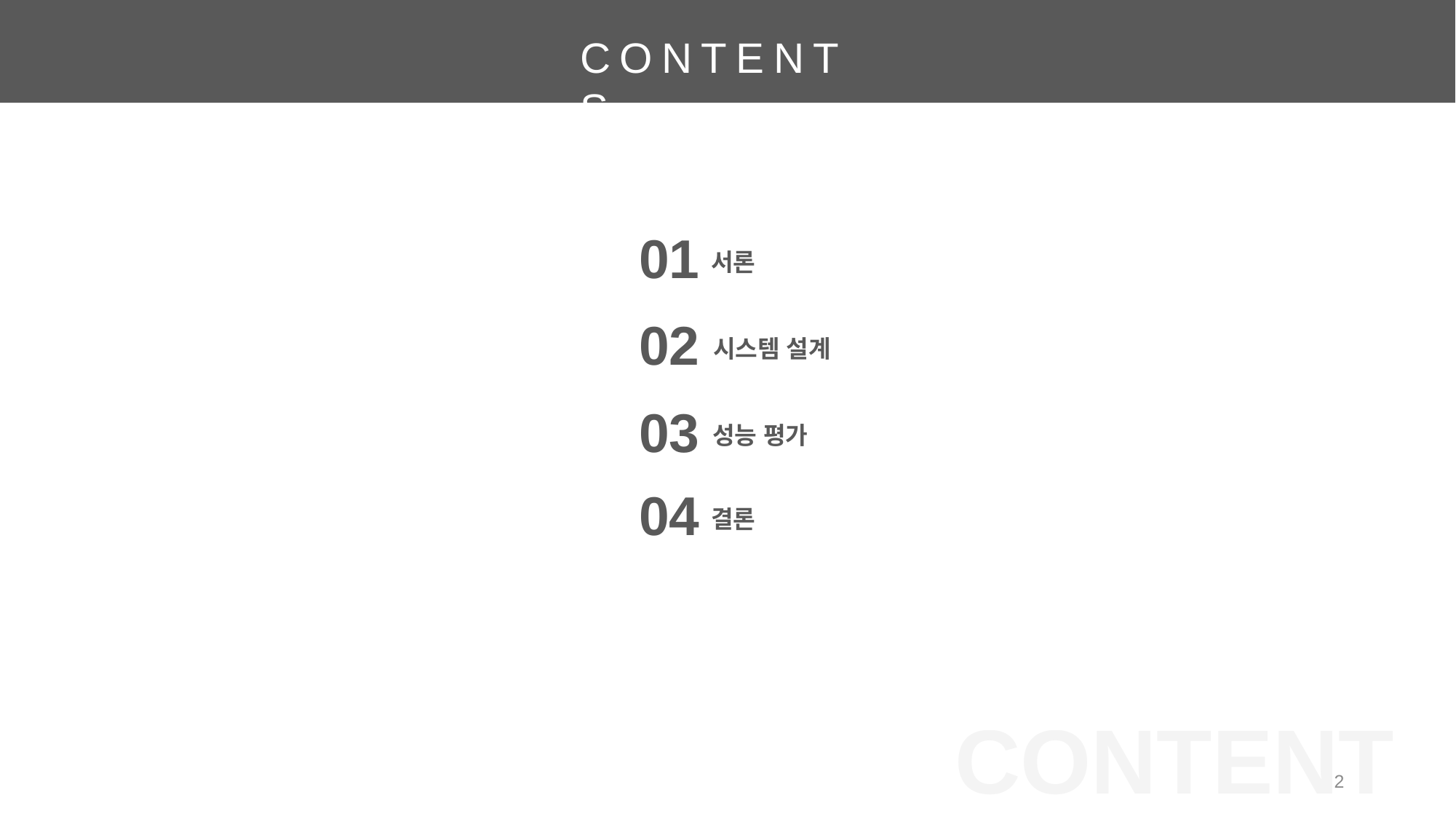

CONTENTS
01
서론
02
시스템 설계
03
성능 평가
04
결론
CONTENTS
2